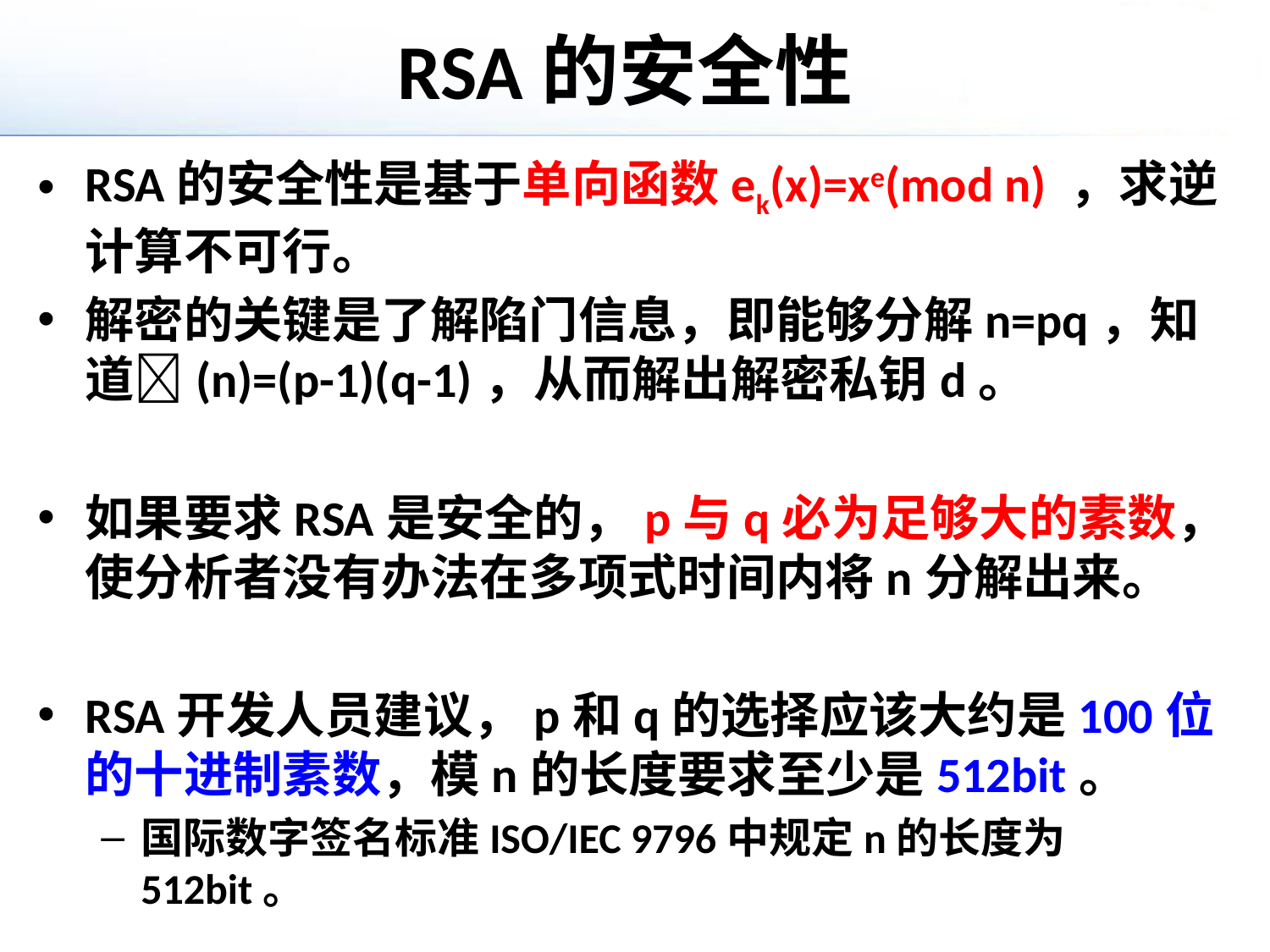

# RSA的安全性
RSA的安全性是基于单向函数ek(x)=xe(mod n) ，求逆计算不可行。
解密的关键是了解陷门信息，即能够分解n=pq，知道ϕ(n)=(p-1)(q-1)，从而解出解密私钥d。

如果要求RSA是安全的，p与q必为足够大的素数，使分析者没有办法在多项式时间内将n分解出来。

RSA开发人员建议，p和q的选择应该大约是100位的十进制素数，模n的长度要求至少是512bit。
国际数字签名标准ISO/IEC 9796中规定n的长度为512bit。